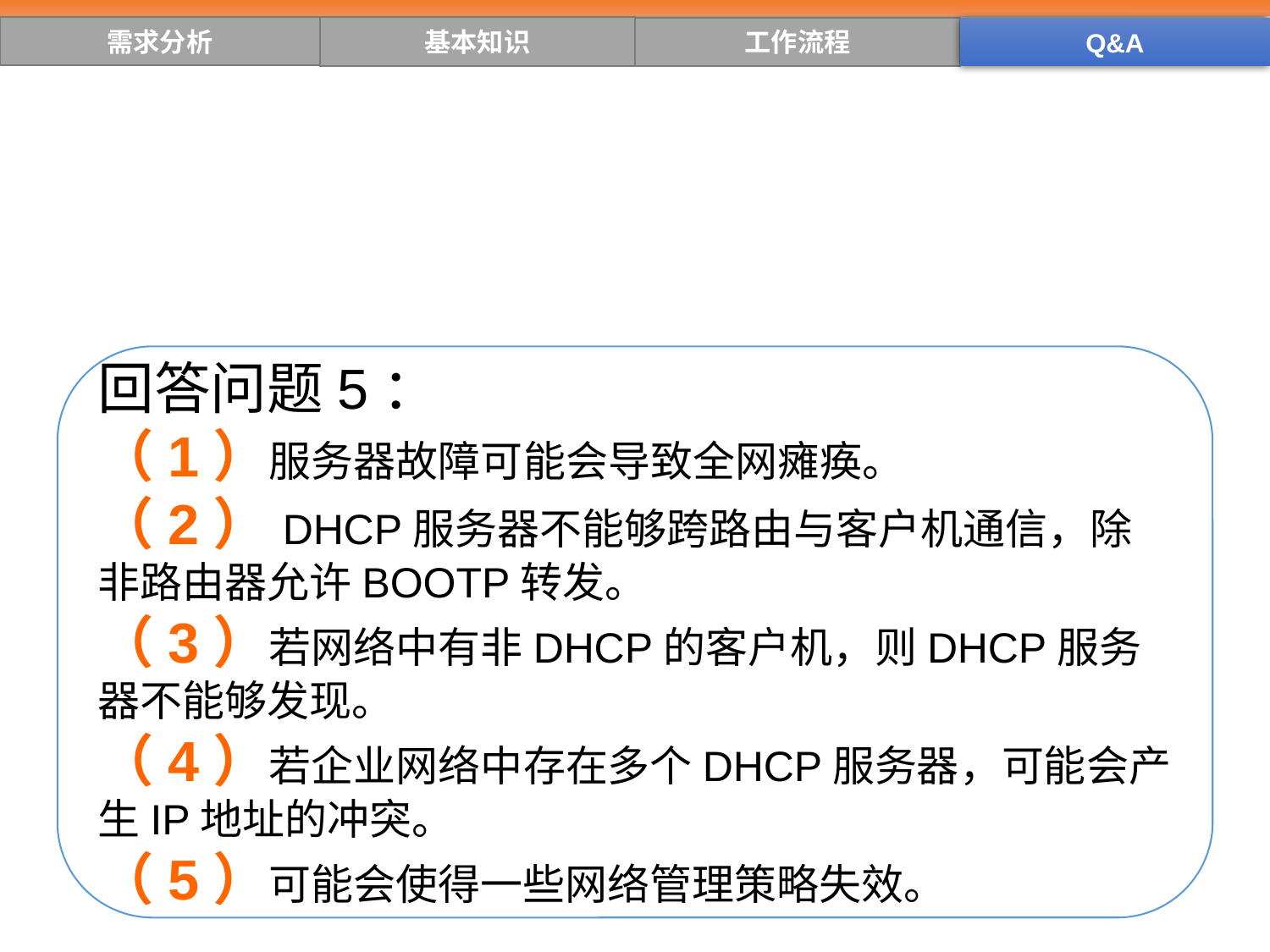

需求分析
基本知识
工作流程
Q&A
回答问题5：
（1）服务器故障可能会导致全网瘫痪。
（2）DHCP服务器不能够跨路由与客户机通信，除非路由器允许BOOTP转发。
（3）若网络中有非DHCP的客户机，则DHCP服务器不能够发现。
（4）若企业网络中存在多个DHCP服务器，可能会产生IP地址的冲突。
（5）可能会使得一些网络管理策略失效。
问题5：DHCP有那些缺点？